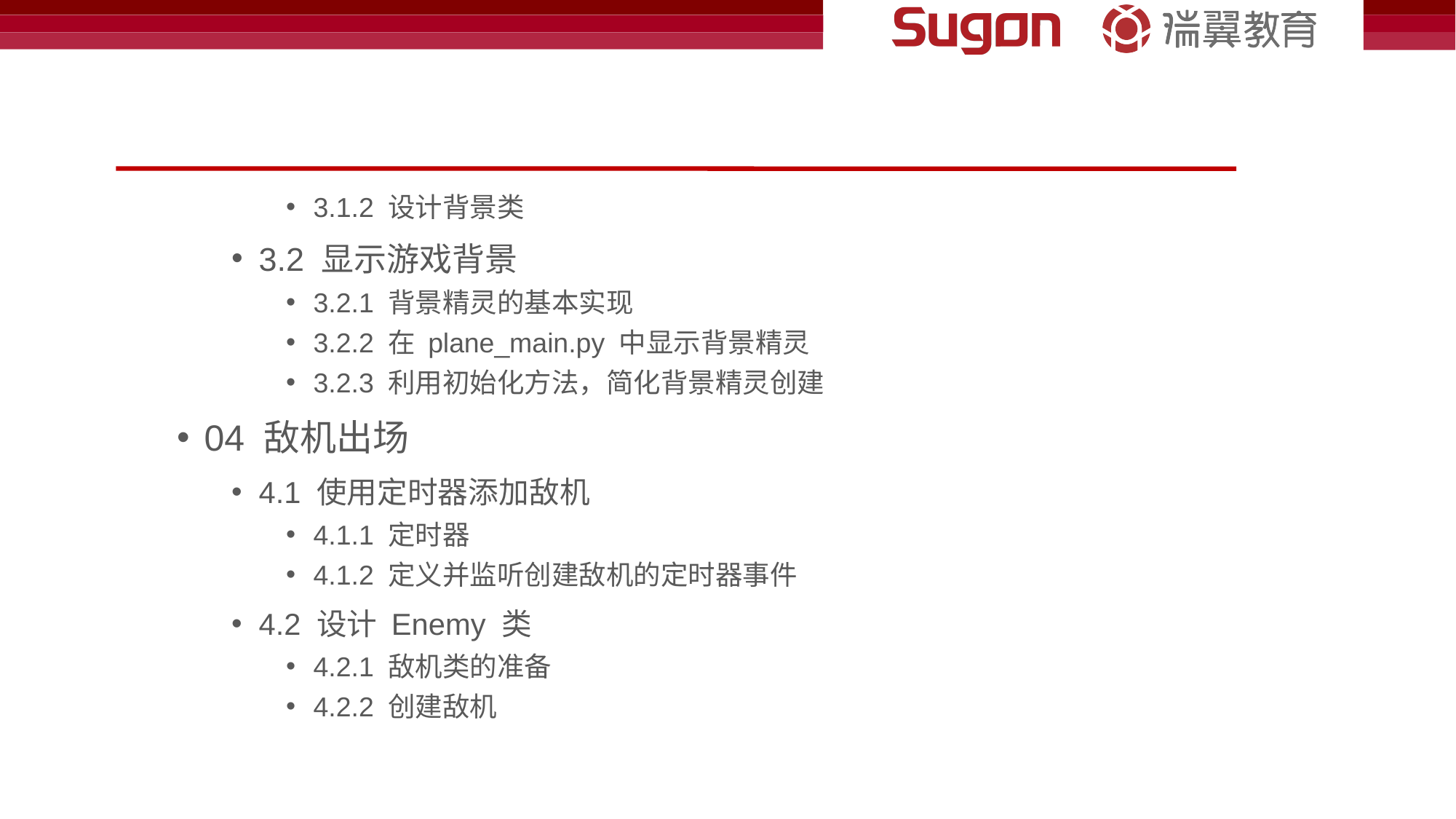

#
3.1.2 设计背景类
3.2 显示游戏背景
3.2.1 背景精灵的基本实现
3.2.2 在 plane_main.py 中显示背景精灵
3.2.3 利用初始化方法，简化背景精灵创建
04 敌机出场
4.1 使用定时器添加敌机
4.1.1 定时器
4.1.2 定义并监听创建敌机的定时器事件
4.2 设计 Enemy 类
4.2.1 敌机类的准备
4.2.2 创建敌机